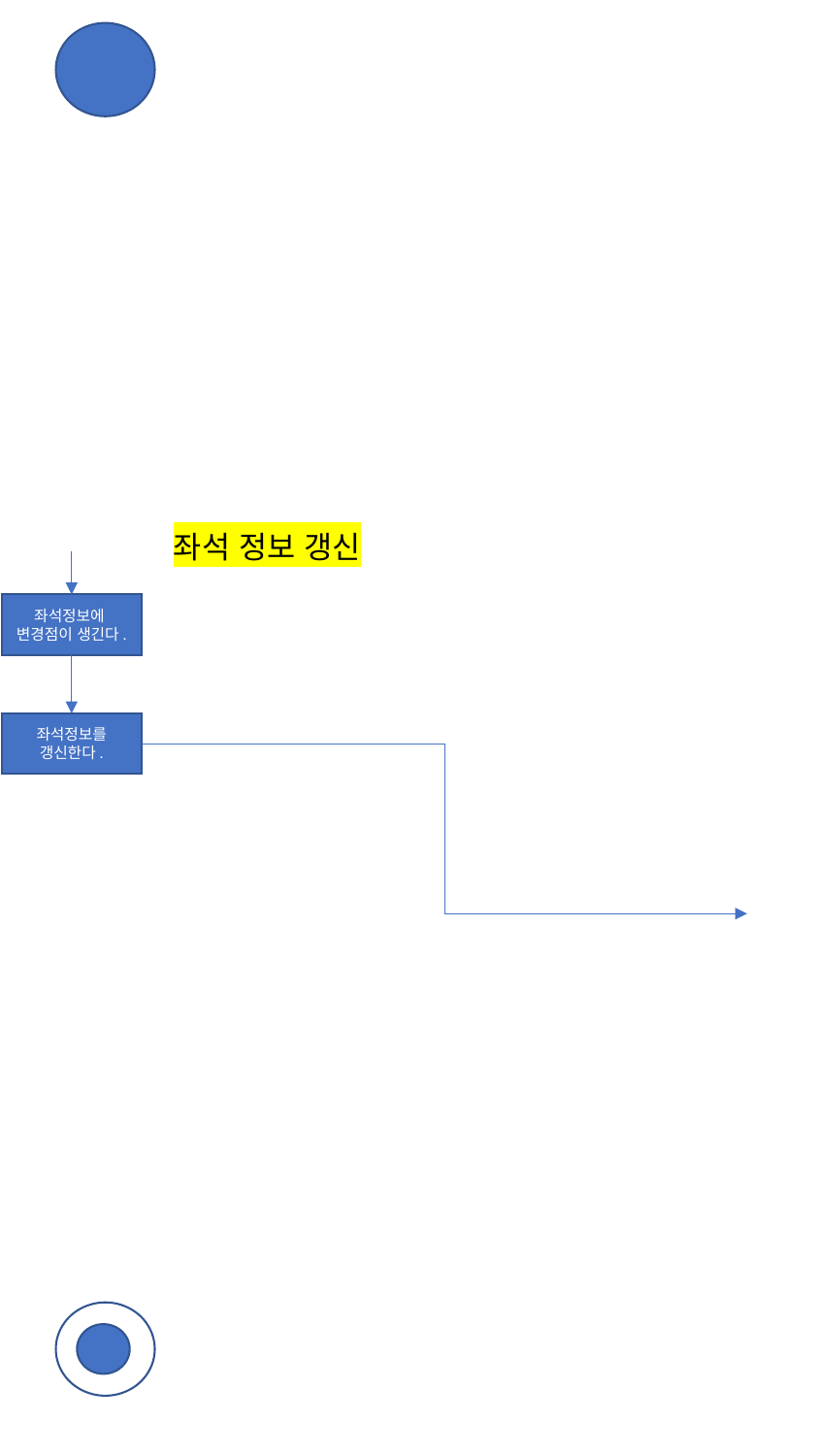

좌석 정보 갱신
좌석정보에
변경점이 생긴다.
좌석정보를 갱신한다.